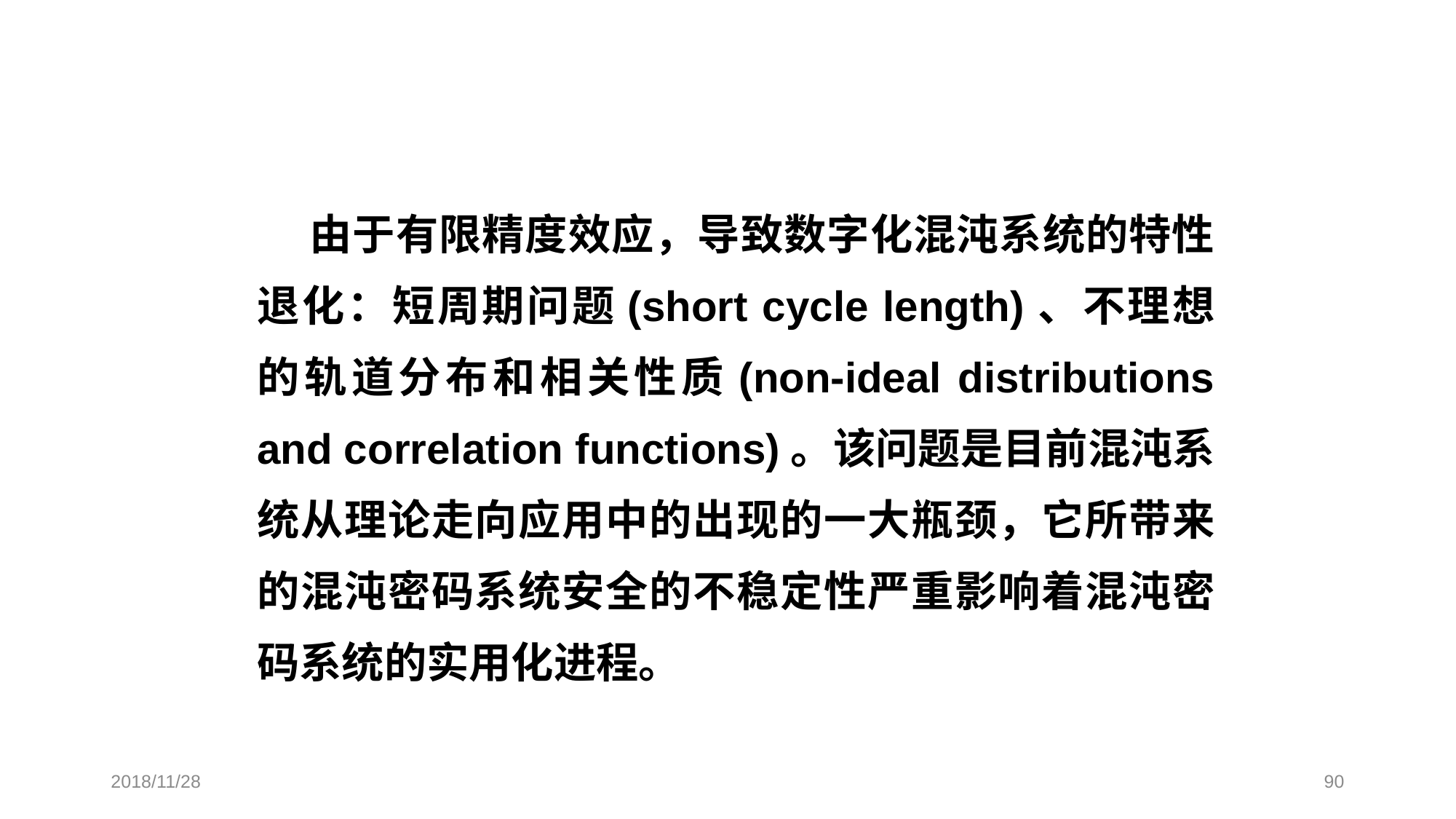

数字化混沌系统的特性退化问题
    由于有限精度效应，导致数字化混沌系统的特性退化：短周期问题(short cycle length)、不理想的轨道分布和相关性质(non-ideal distributions and correlation functions)。该问题是目前混沌系统从理论走向应用中的出现的一大瓶颈，它所带来的混沌密码系统安全的不稳定性严重影响着混沌密码系统的实用化进程。
2018/11/28
90